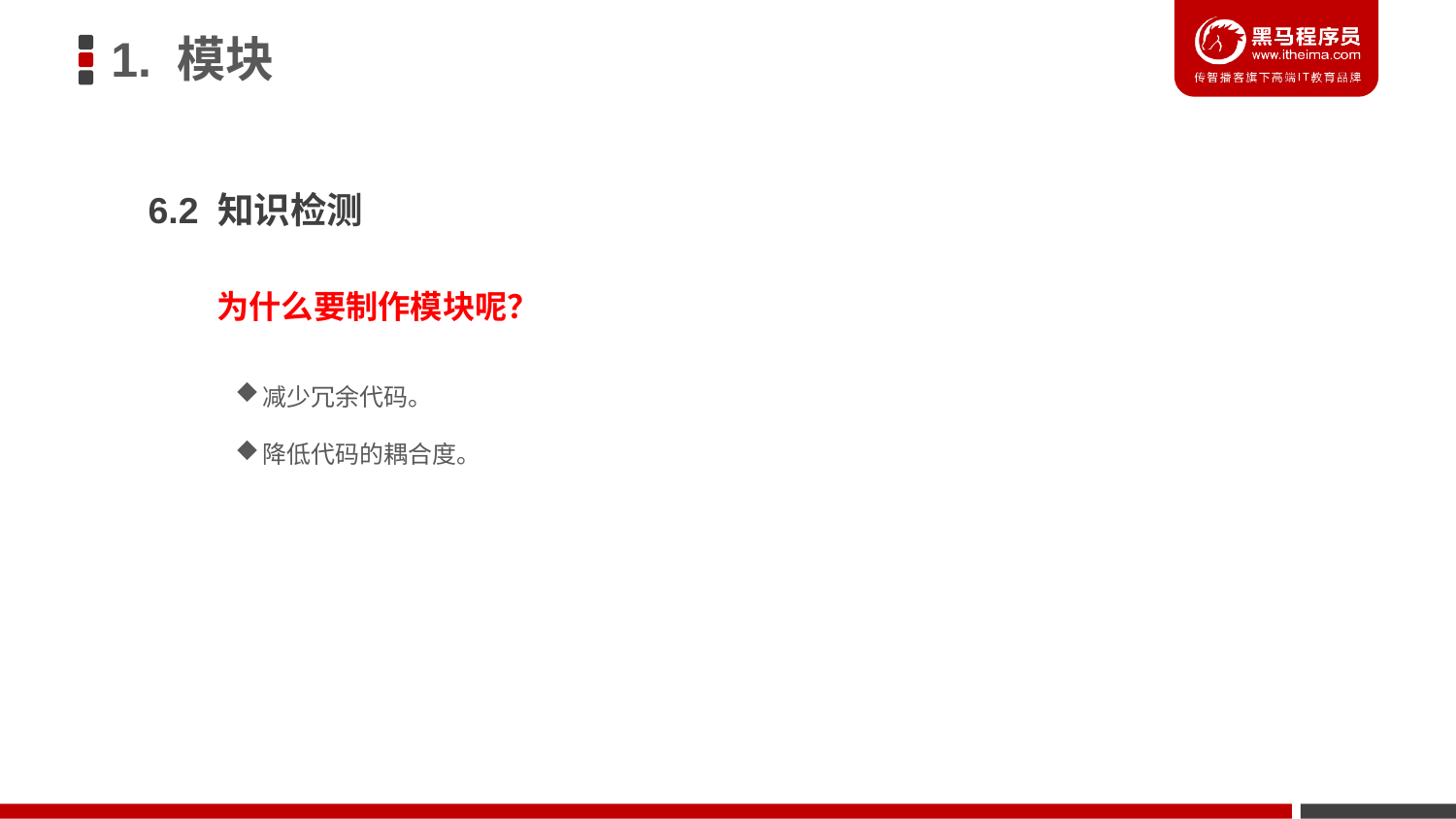

1. 模块
6.2 知识检测
为什么要制作模块呢？
减少冗余代码。

降低代码的耦合度。